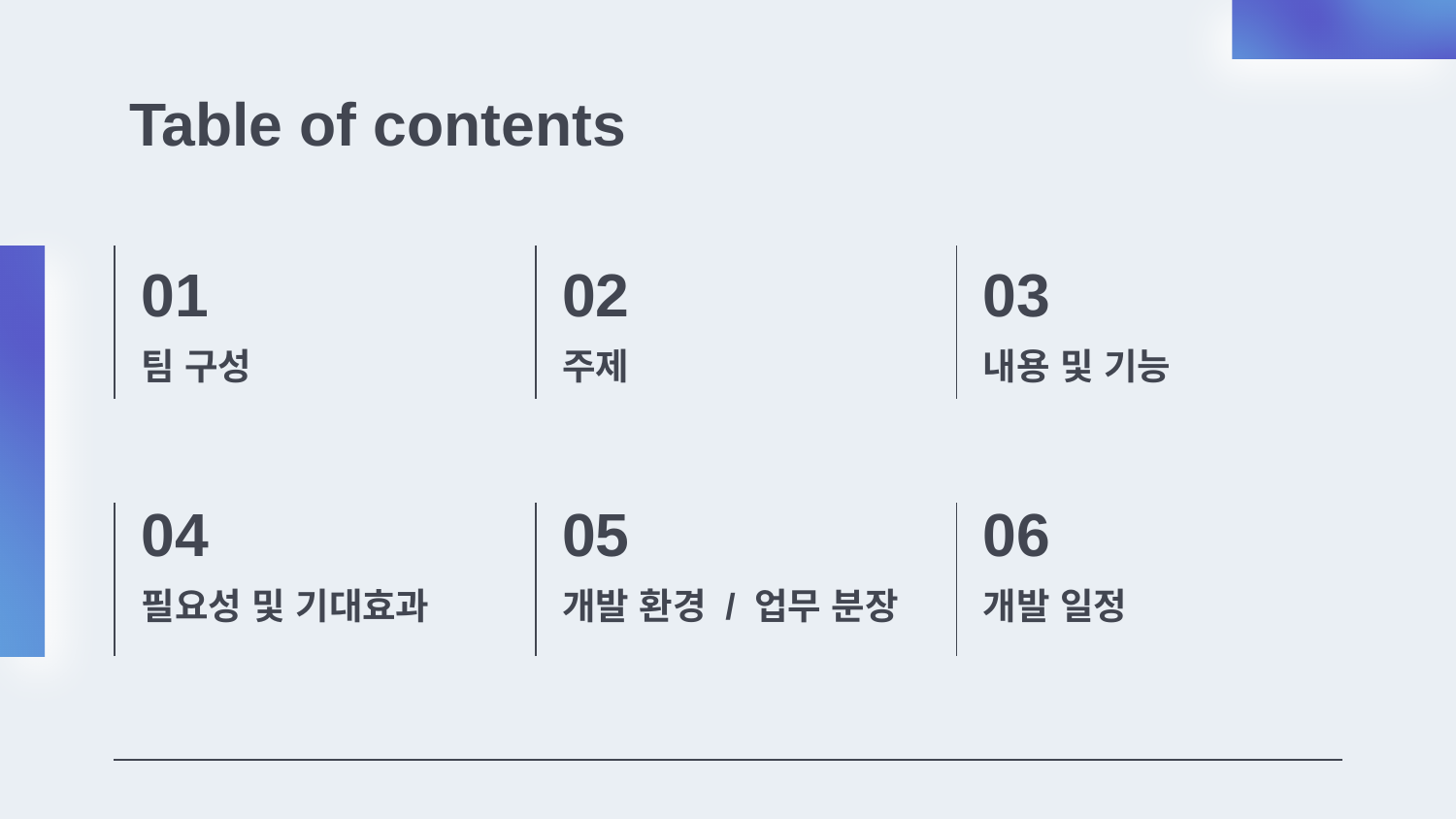

# Table of contents
01
02
03
팀 구성
주제
내용 및 기능
04
05
06
필요성 및 기대효과
개발 환경 / 업무 분장
개발 일정